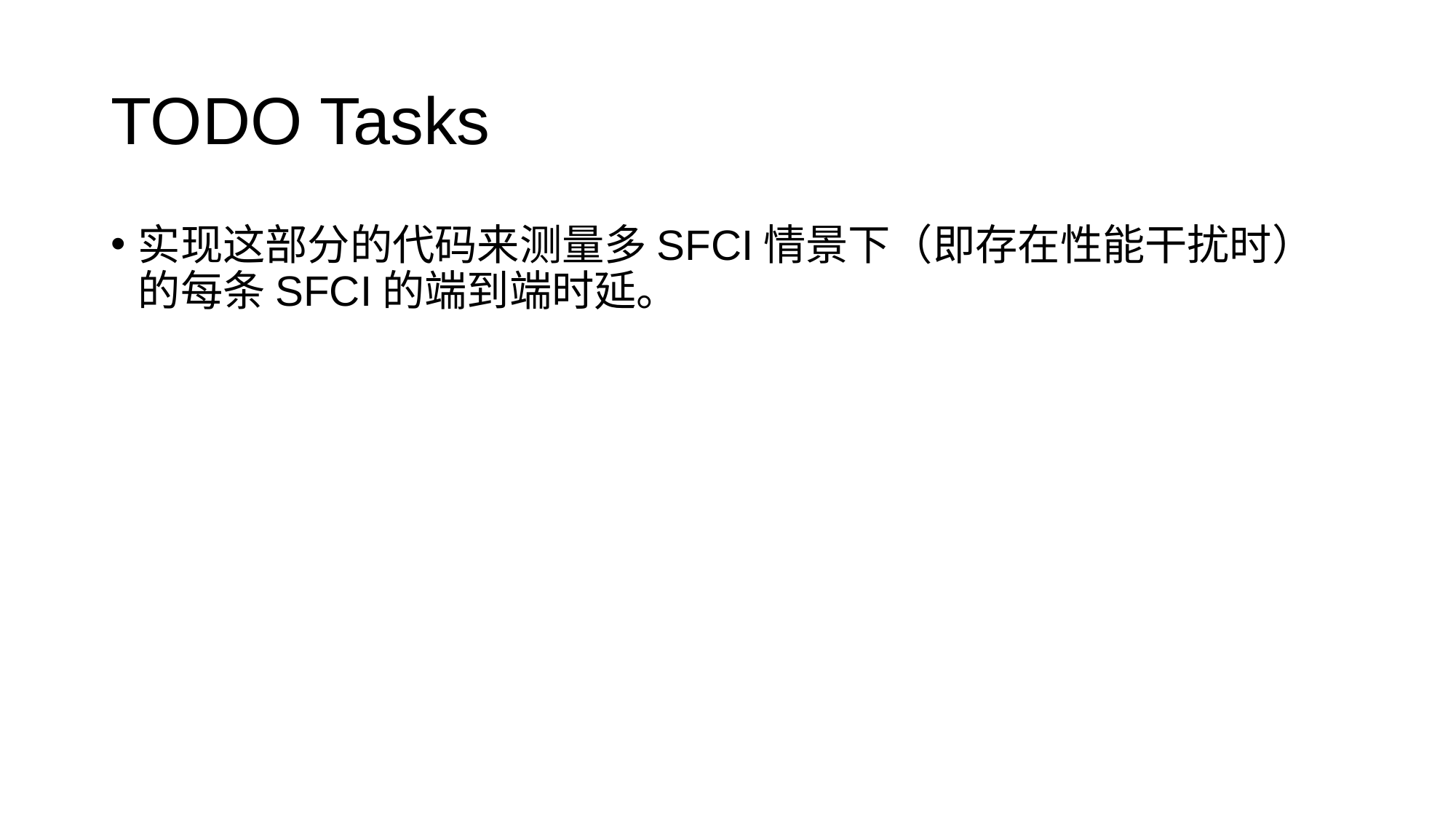

# TODO Tasks
实现这部分的代码来测量多SFCI情景下（即存在性能干扰时）的每条SFCI的端到端时延。